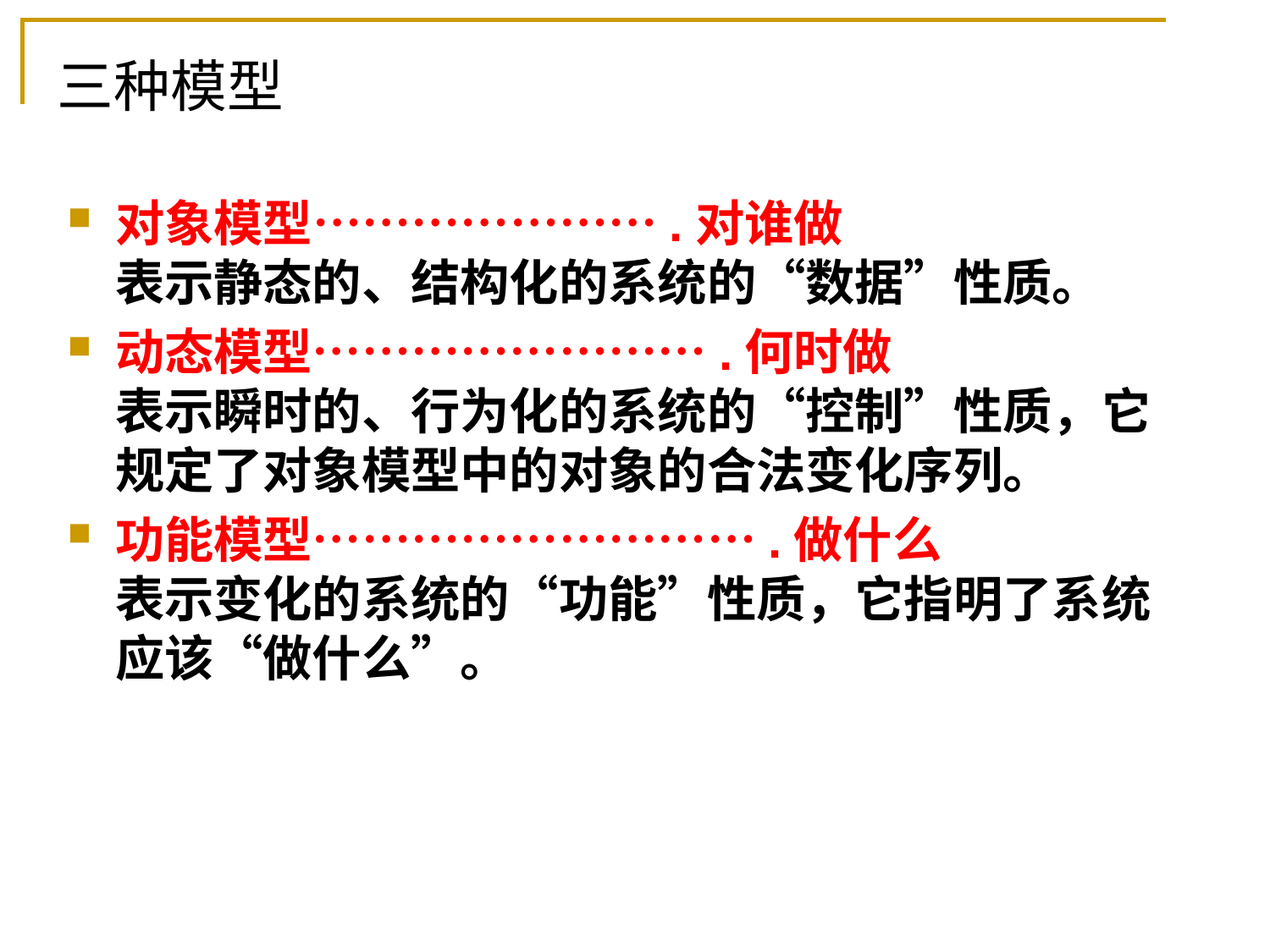

# 三种模型
对象模型………………….对谁做
表示静态的、结构化的系统的“数据”性质。
动态模型…………………….何时做
表示瞬时的、行为化的系统的“控制”性质，它规定了对象模型中的对象的合法变化序列。
功能模型……………………….做什么
表示变化的系统的“功能”性质，它指明了系统应该“做什么”。